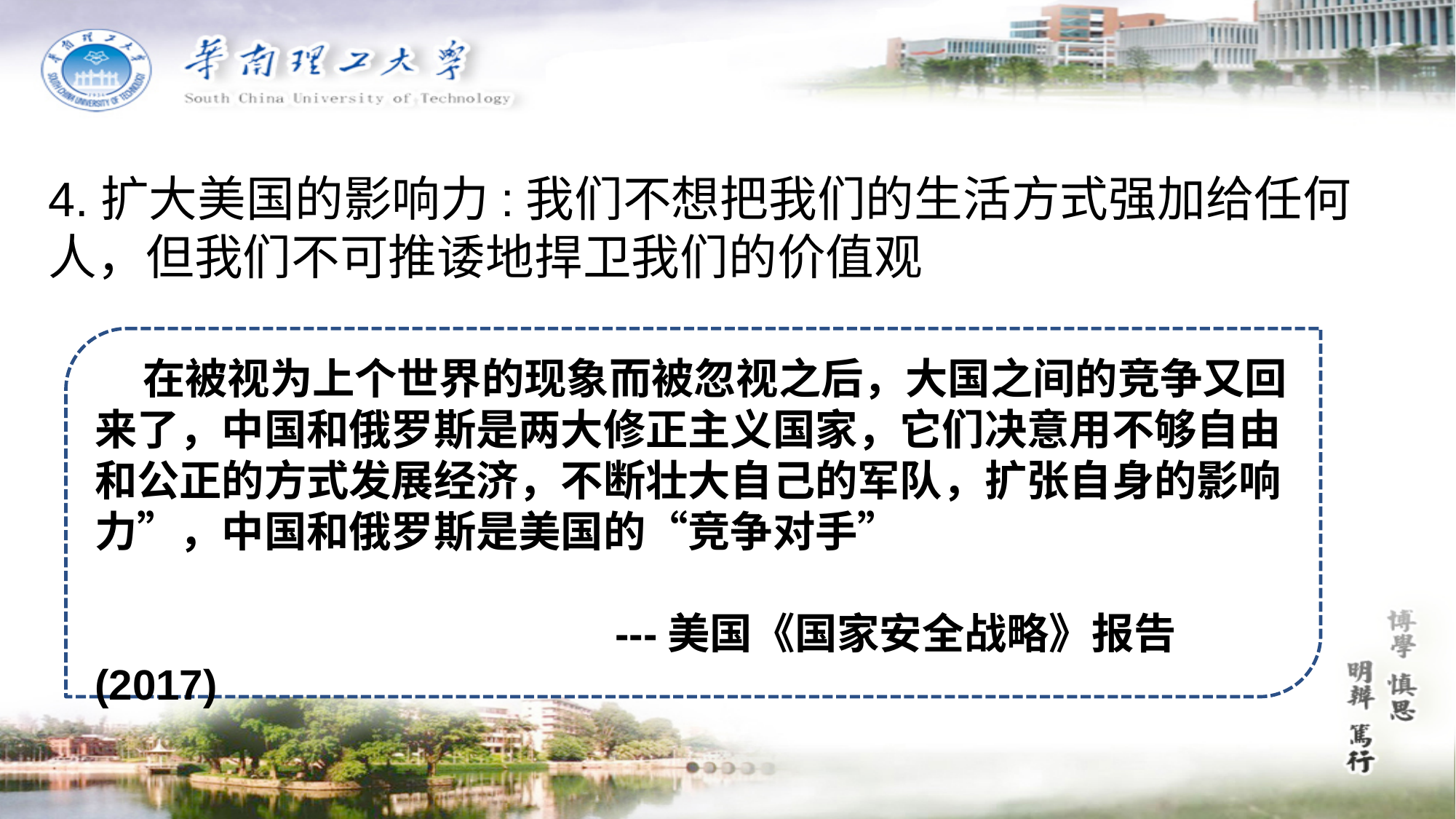

4.扩大美国的影响力:我们不想把我们的生活方式强加给任何人，但我们不可推诿地捍卫我们的价值观
人民民主专政制度
民族区域自治制度
（三）维护统一，反对分裂
    在被视为上个世界的现象而被忽视之后，大国之间的竞争又回来了，中国和俄罗斯是两大修正主义国家，它们决意用不够自由和公正的方式发展经济，不断壮大自己的军队，扩张自身的影响力”，中国和俄罗斯是美国的“竞争对手”

                                            ---美国《国家安全战略》报告(2017)

Text
Text
Text
Text
（二）天兴亡，匹夫有责
（四）同仇敌忾，抵御外侮